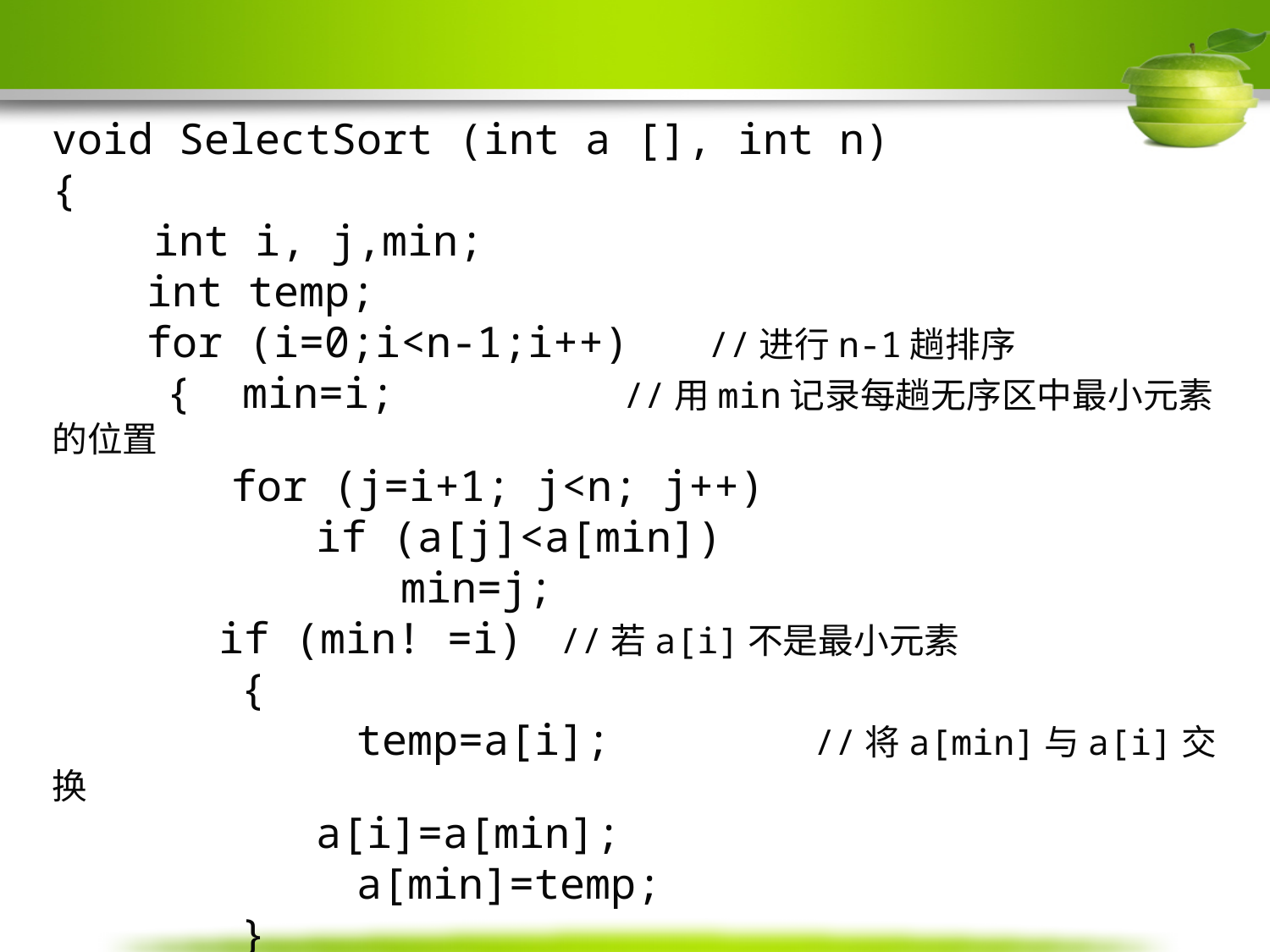

void SelectSort (int a [], int n)
{
    int i, j,min;
　　int temp;
　　for (i=0;i<n-1;i++)	 //进行n-1趟排序
　　  {  min=i;         //用min记录每趟无序区中最小元素的位置
　　　　for (j=i+1; j<n; j++)
　　　　　　if (a[j]<a[min])
　　　　　　　　min=j;
 　　　 if (min! =i)	//若a[i]不是最小元素
　　　　 {
            temp=a[i];		//将a[min]与a[i]交换
　　　　　　a[i]=a[min];
            a[min]=temp;
　　　　 }
　　   }}